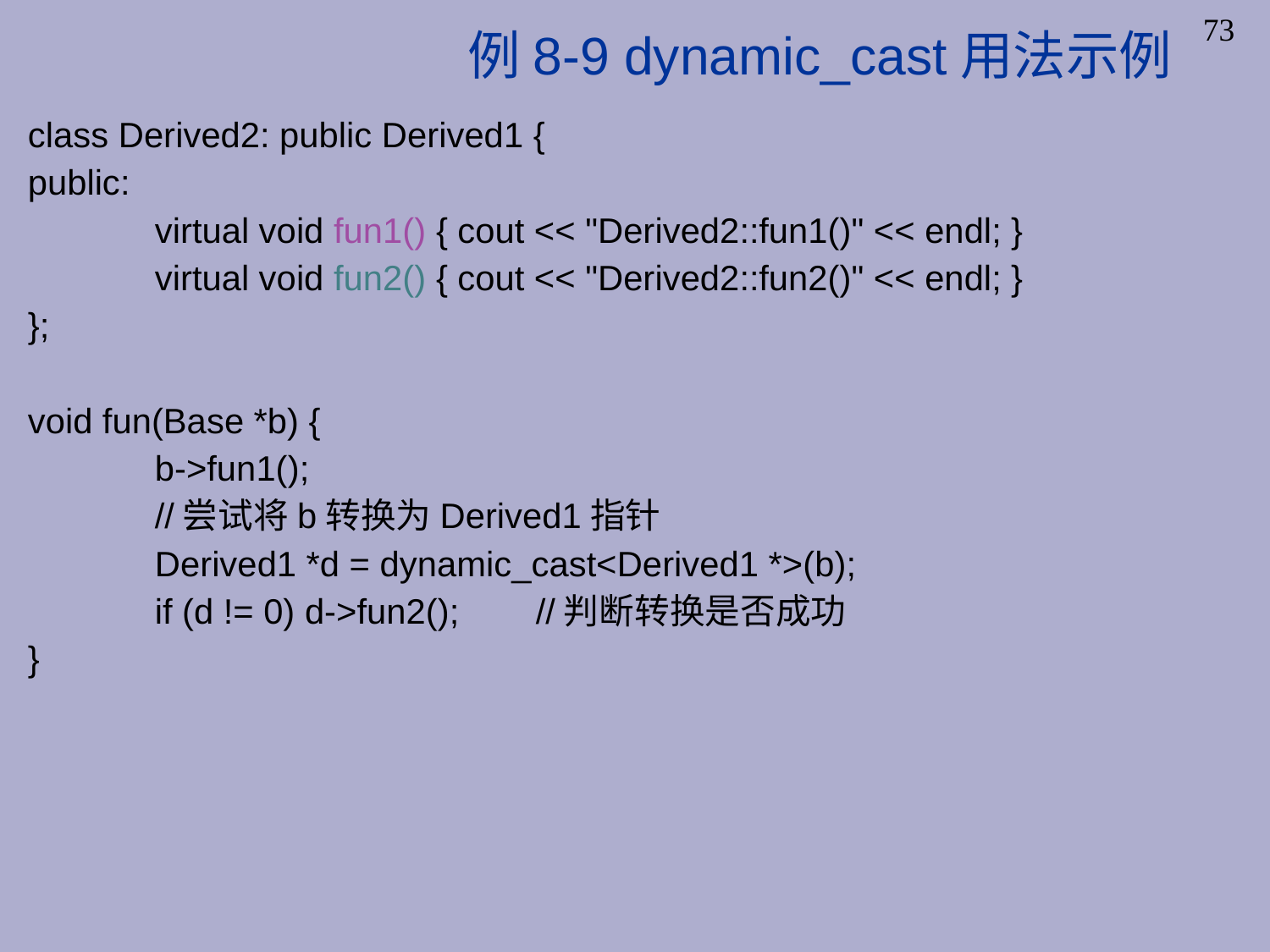

# 例8-9 dynamic_cast用法示例
73
class Derived2: public Derived1 {
public:
	virtual void fun1() { cout << "Derived2::fun1()" << endl; }
	virtual void fun2() { cout << "Derived2::fun2()" << endl; }
};

void fun(Base *b) {
	b->fun1();
	//尝试将b转换为Derived1指针
	Derived1 *d = dynamic_cast<Derived1 *>(b);
	if (d != 0) d->fun2();	//判断转换是否成功
}